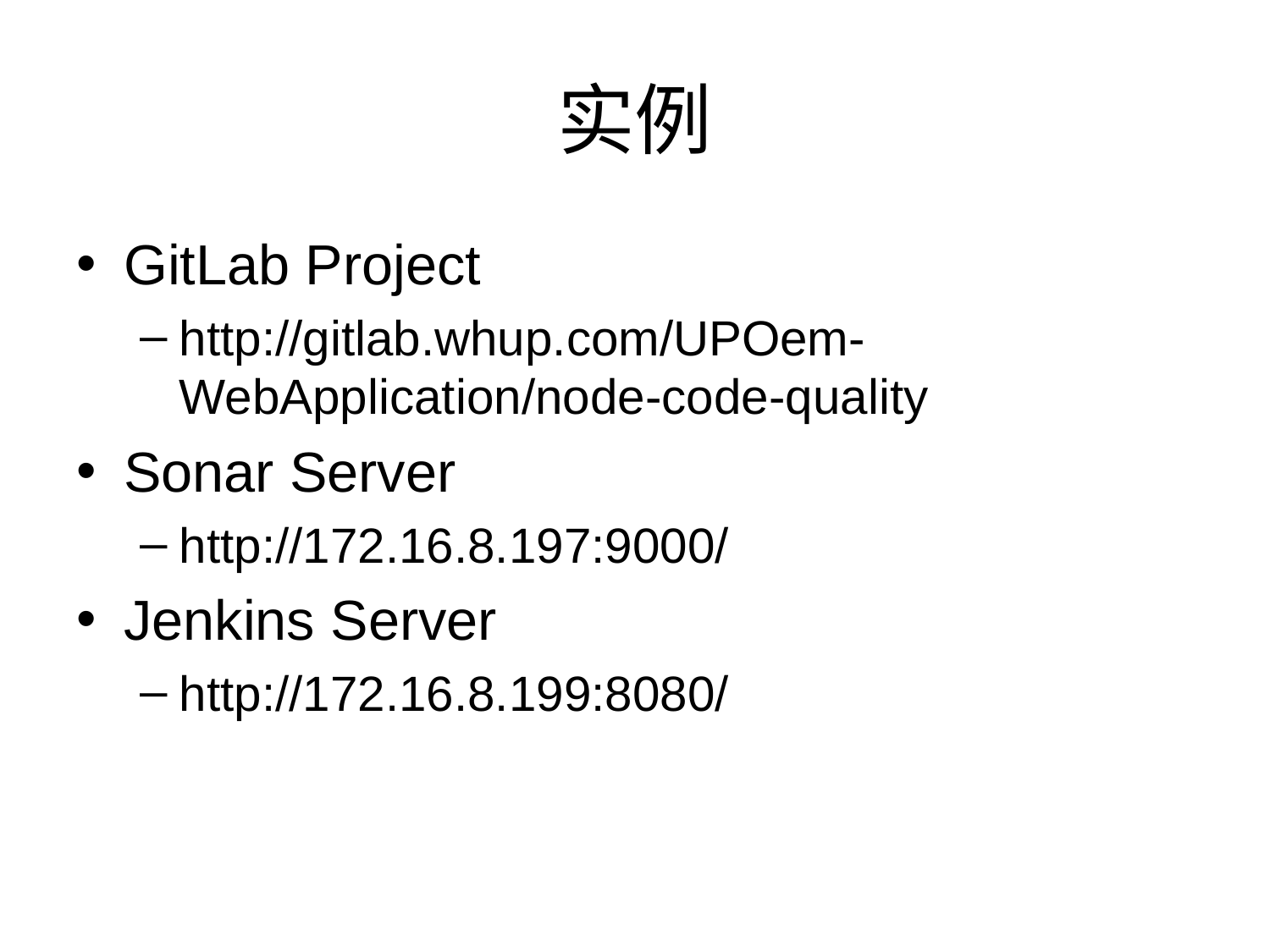

# 实例
GitLab Project
http://gitlab.whup.com/UPOem-WebApplication/node-code-quality
Sonar Server
http://172.16.8.197:9000/
Jenkins Server
http://172.16.8.199:8080/